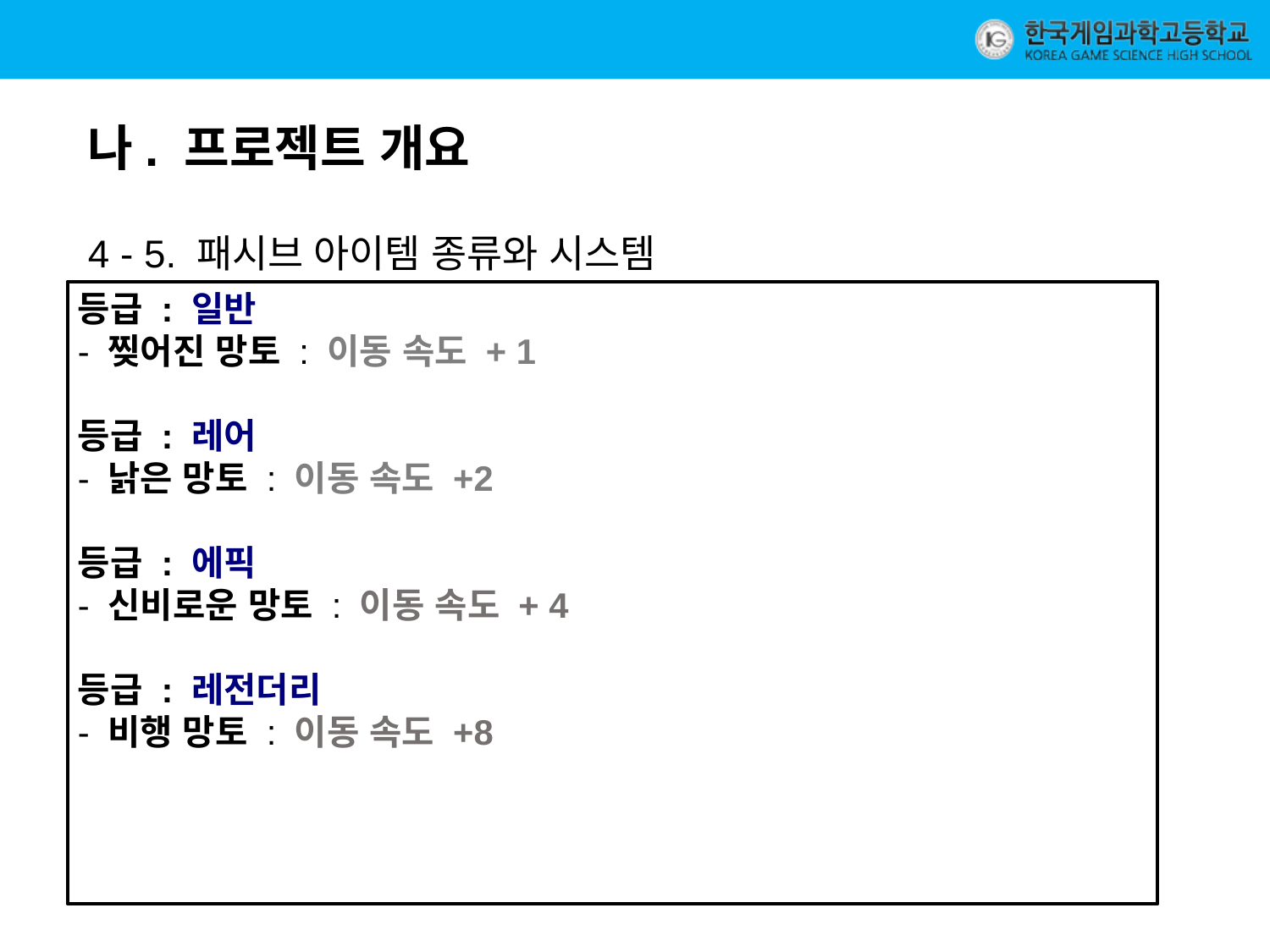

나. 프로젝트 개요
4 - 5. 패시브 아이템 종류와 시스템
등급 : 일반
- 찢어진 망토 : 이동 속도 + 1
등급 : 레어
- 낡은 망토 : 이동 속도 +2
등급 : 에픽
- 신비로운 망토 : 이동 속도 + 4

등급 : 레전더리
- 비행 망토 : 이동 속도 +8